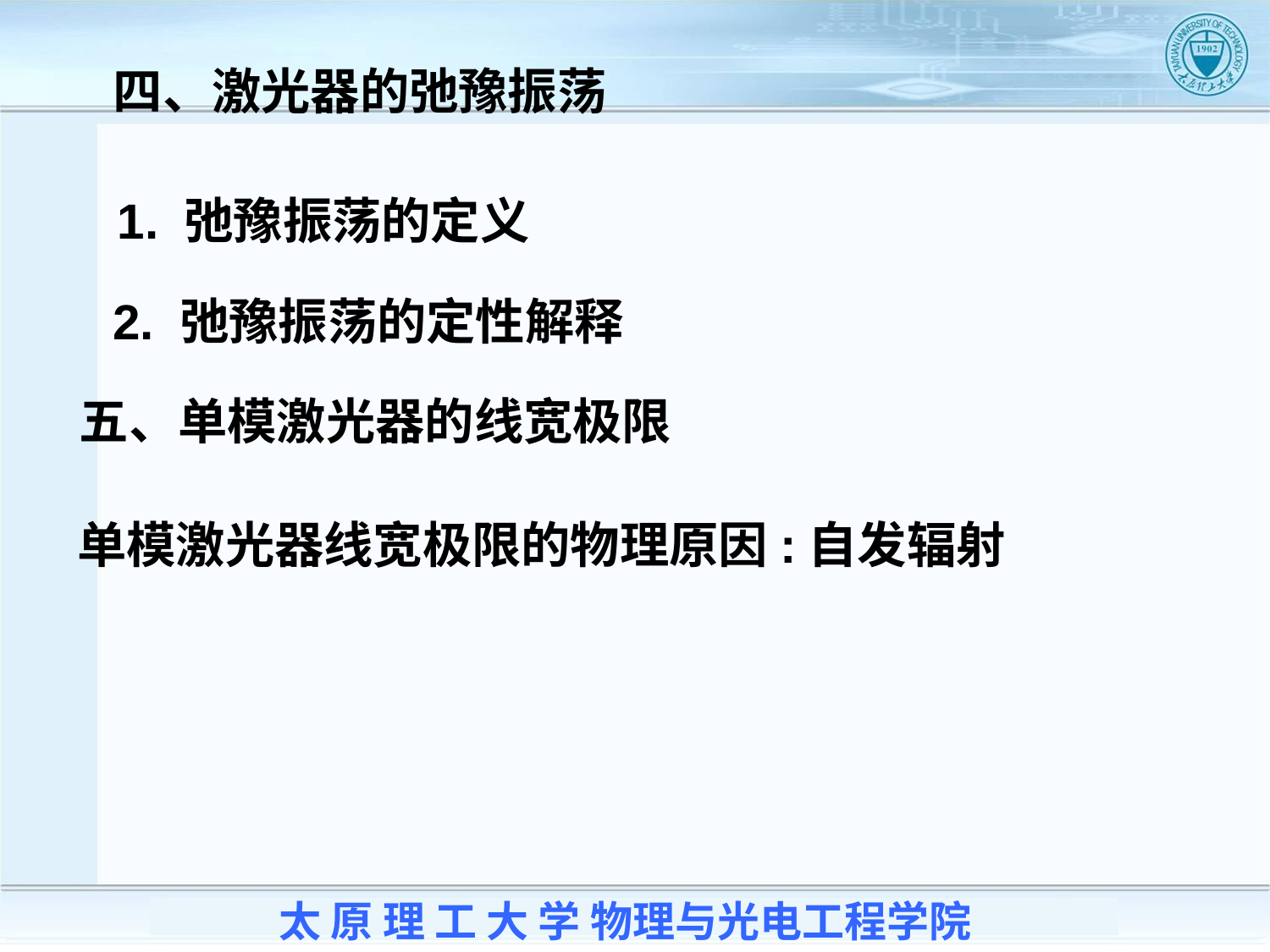

四、激光器的弛豫振荡
1. 弛豫振荡的定义
2. 弛豫振荡的定性解释
五、单模激光器的线宽极限
单模激光器线宽极限的物理原因:自发辐射